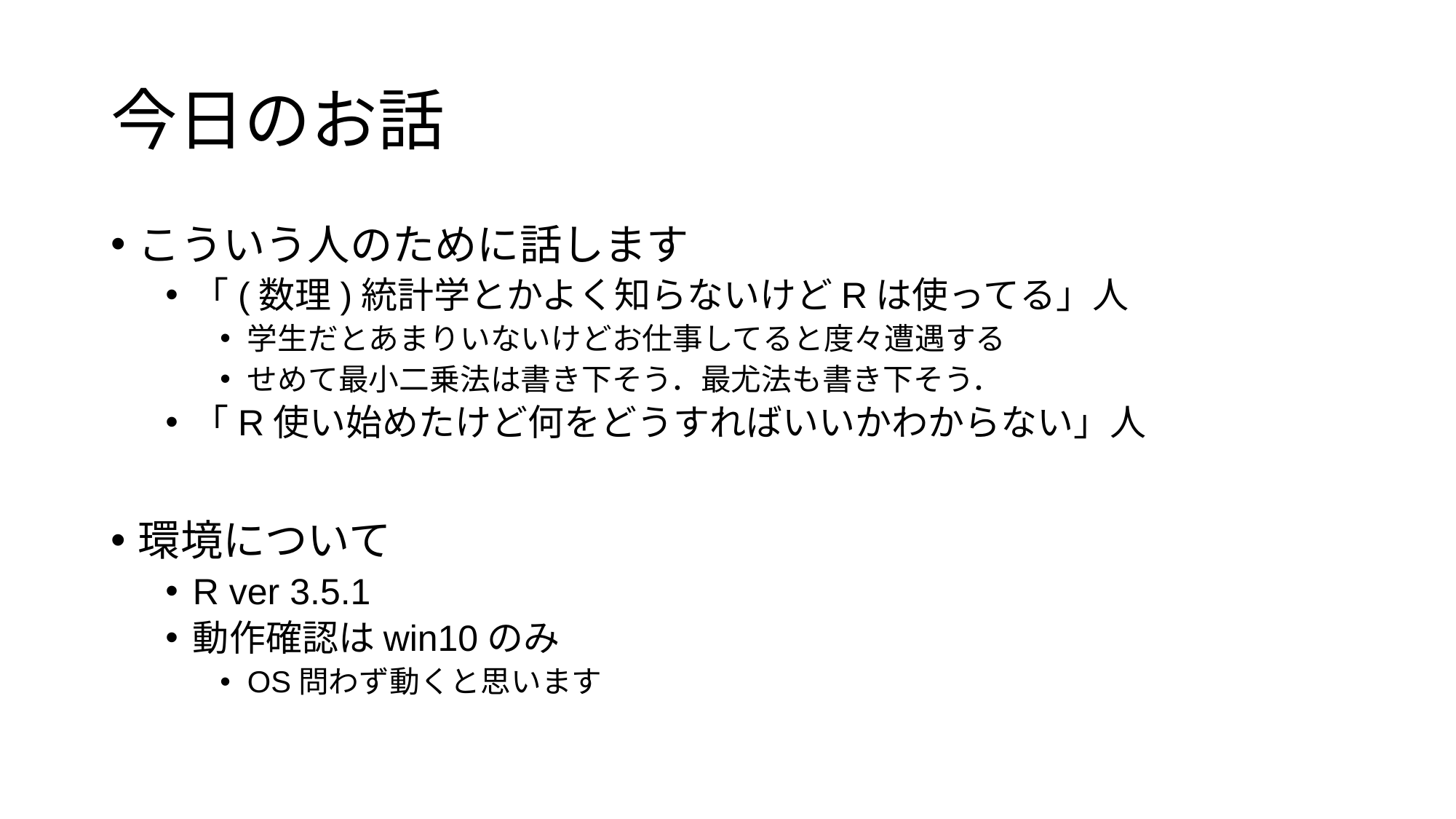

# 今日のお話
こういう人のために話します
「(数理)統計学とかよく知らないけどRは使ってる」人
学生だとあまりいないけどお仕事してると度々遭遇する
せめて最小二乗法は書き下そう．最尤法も書き下そう．
「R使い始めたけど何をどうすればいいかわからない」人

環境について
R ver 3.5.1
動作確認はwin10のみ
OS問わず動くと思います